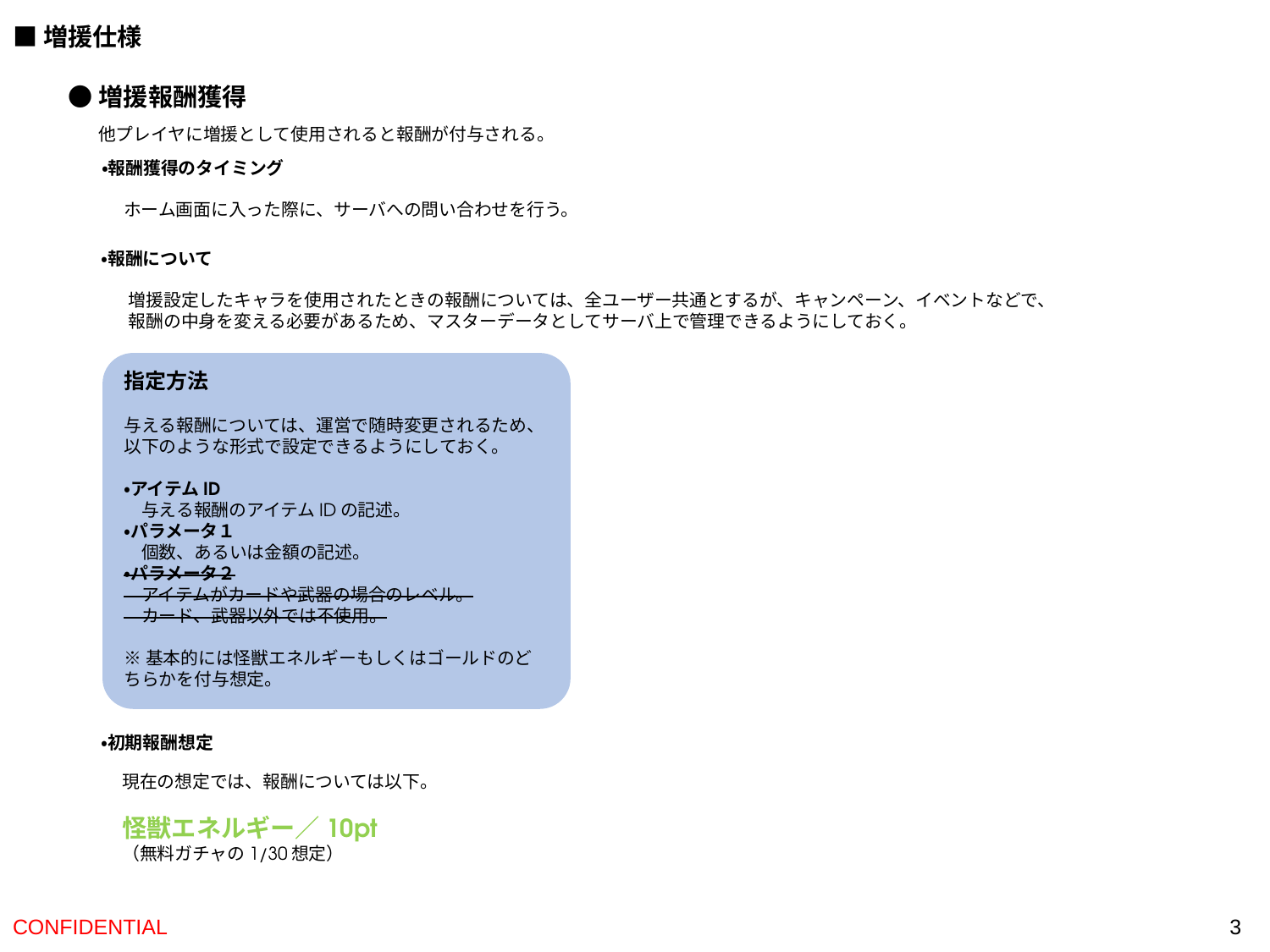

■増援仕様
●増援報酬獲得
他プレイヤに増援として使用されると報酬が付与される。
・報酬獲得のタイミング
ホーム画面に入った際に、サーバへの問い合わせを行う。
・報酬について
増援設定したキャラを使用されたときの報酬については、全ユーザー共通とするが、キャンペーン、イベントなどで、
報酬の中身を変える必要があるため、マスターデータとしてサーバ上で管理できるようにしておく。
指定方法

与える報酬については、運営で随時変更されるため、
以下のような形式で設定できるようにしておく。

・アイテムID
　与える報酬のアイテムIDの記述。
・パラメータ１
　個数、あるいは金額の記述。
・パラメータ２
　アイテムがカードや武器の場合のレベル。
　カード、武器以外では不使用。

※基本的には怪獣エネルギーもしくはゴールドのどちらかを付与想定。
・初期報酬想定
現在の想定では、報酬については以下。

怪獣エネルギー／10pt
（無料ガチャの1/30想定）
3
CONFIDENTIAL